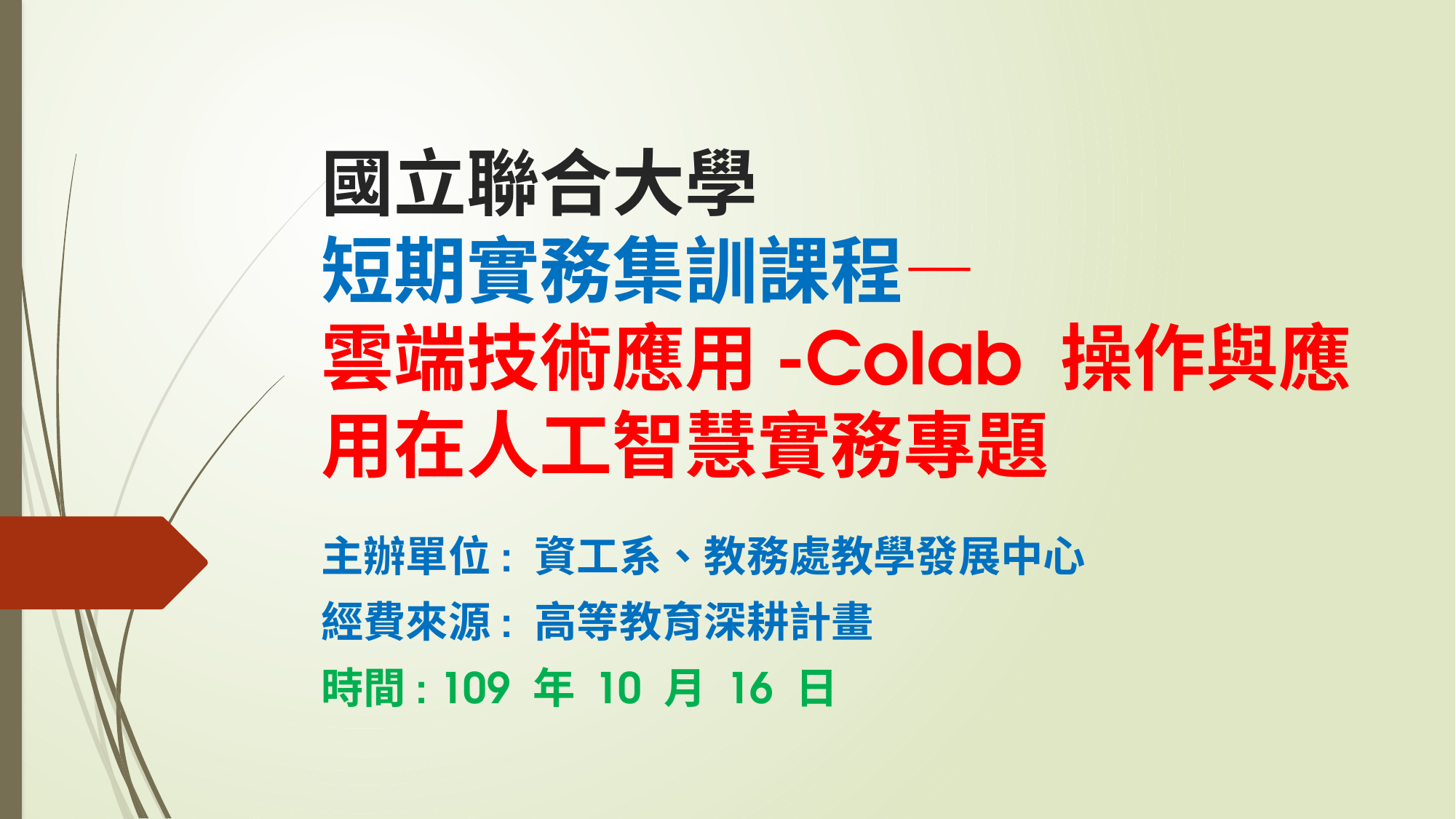

# 國立聯合大學 短期實務集訓課程— 雲端技術應用-Colab 操作與應用在人工智慧實務專題
主辦單位: 資工系、教務處教學發展中心
經費來源: 高等教育深耕計畫
時間: 109 年 10 月 16 日